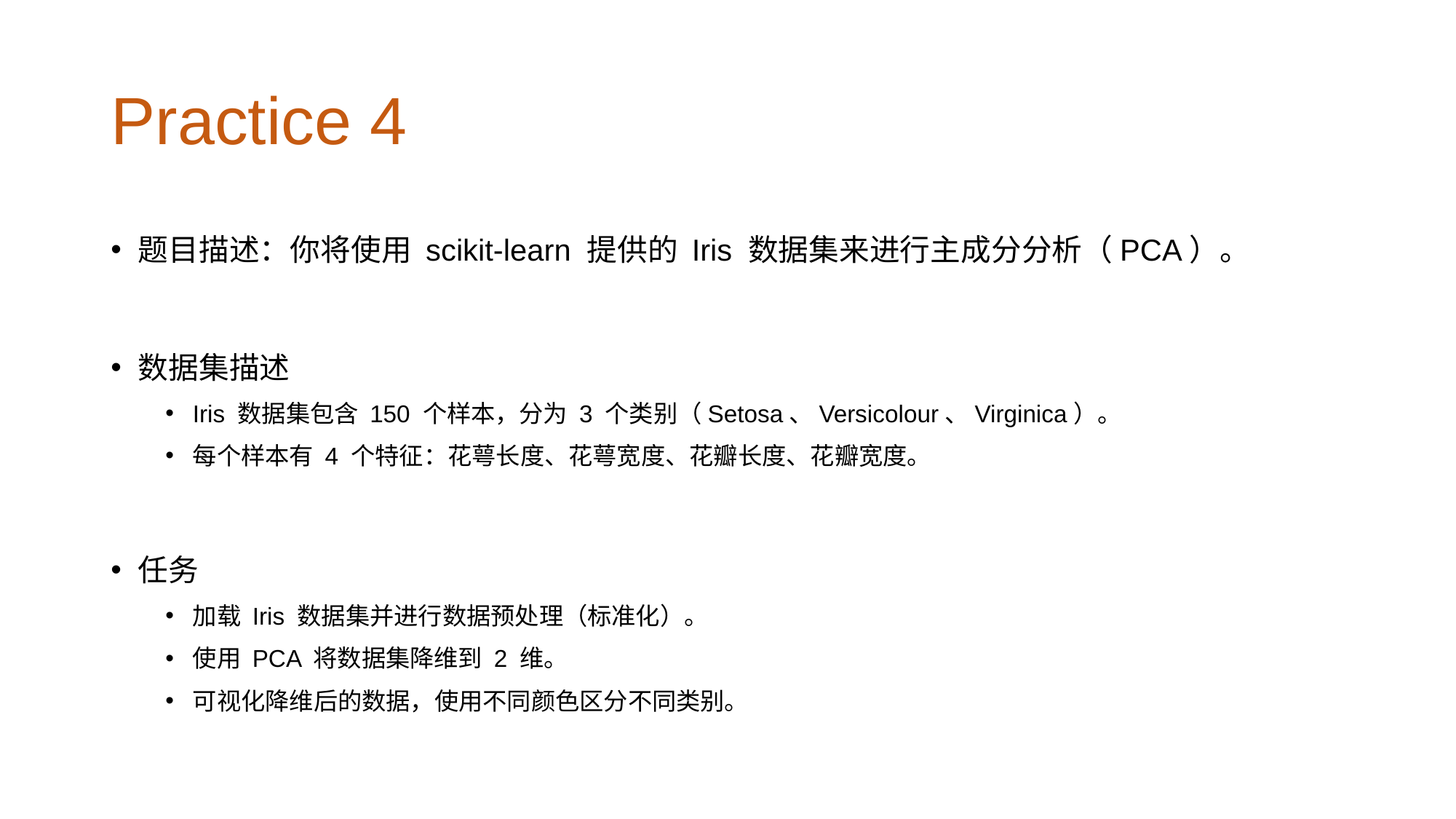

# Practice 4
题目描述：你将使用 scikit-learn 提供的 Iris 数据集来进行主成分分析（PCA）。

数据集描述
Iris 数据集包含 150 个样本，分为 3 个类别（Setosa、Versicolour、Virginica）。
每个样本有 4 个特征：花萼长度、花萼宽度、花瓣长度、花瓣宽度。

任务
加载 Iris 数据集并进行数据预处理（标准化）。
使用 PCA 将数据集降维到 2 维。
可视化降维后的数据，使用不同颜色区分不同类别。